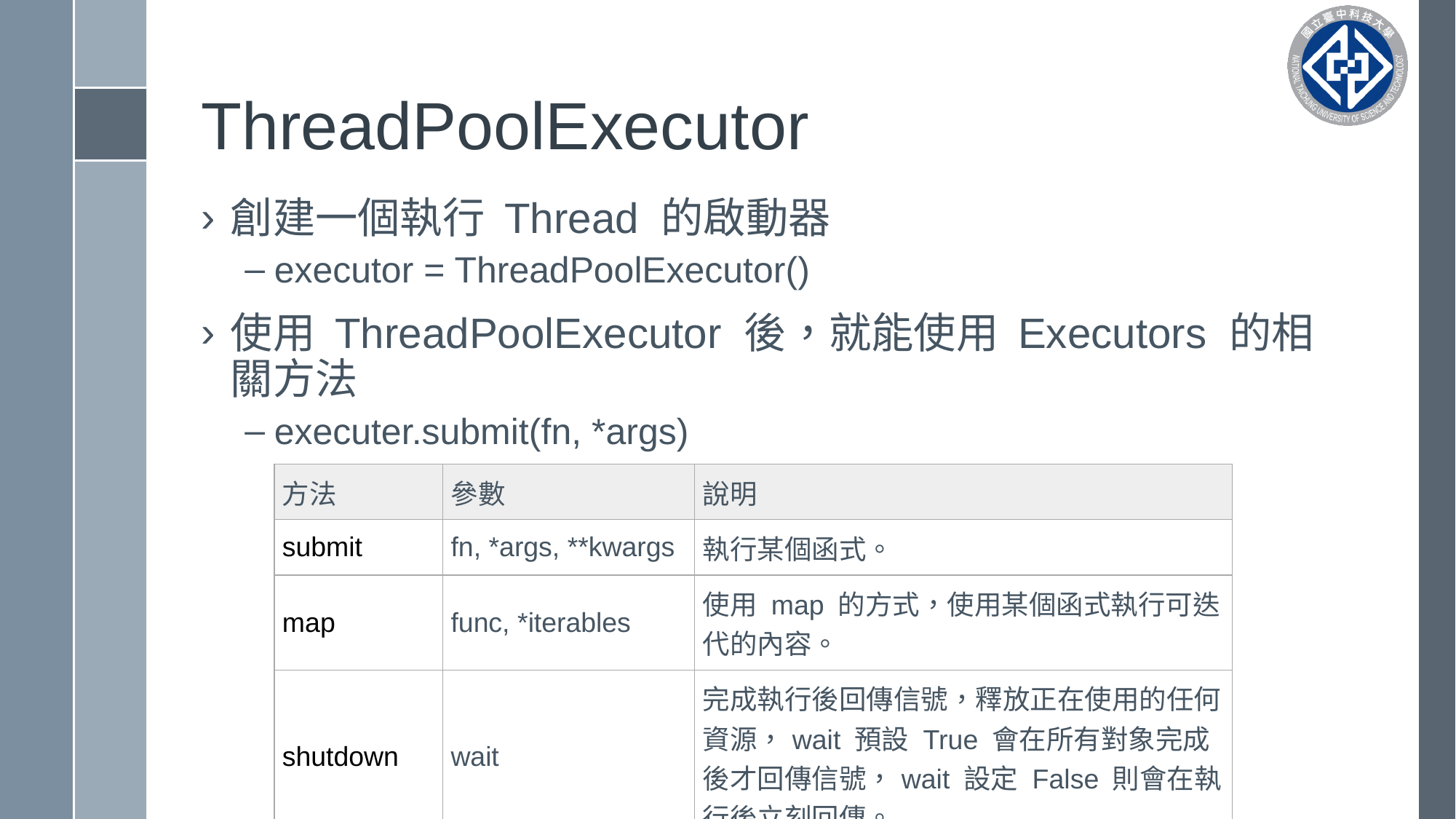

# ThreadPoolExecutor
創建一個執行 Thread 的啟動器
executor = ThreadPoolExecutor()
使用 ThreadPoolExecutor 後，就能使用 Executors 的相關方法
executer.submit(fn, *args)

| 方法 | 參數 | 說明 |
| --- | --- | --- |
| submit | fn, \*args, \*\*kwargs | 執行某個函式。 |
| map | func, \*iterables | 使用 map 的方式，使用某個函式執行可迭代的內容。 |
| shutdown | wait | 完成執行後回傳信號，釋放正在使用的任何資源，wait 預設 True 會在所有對象完成後才回傳信號，wait 設定 False 則會在執行後立刻回傳。 |